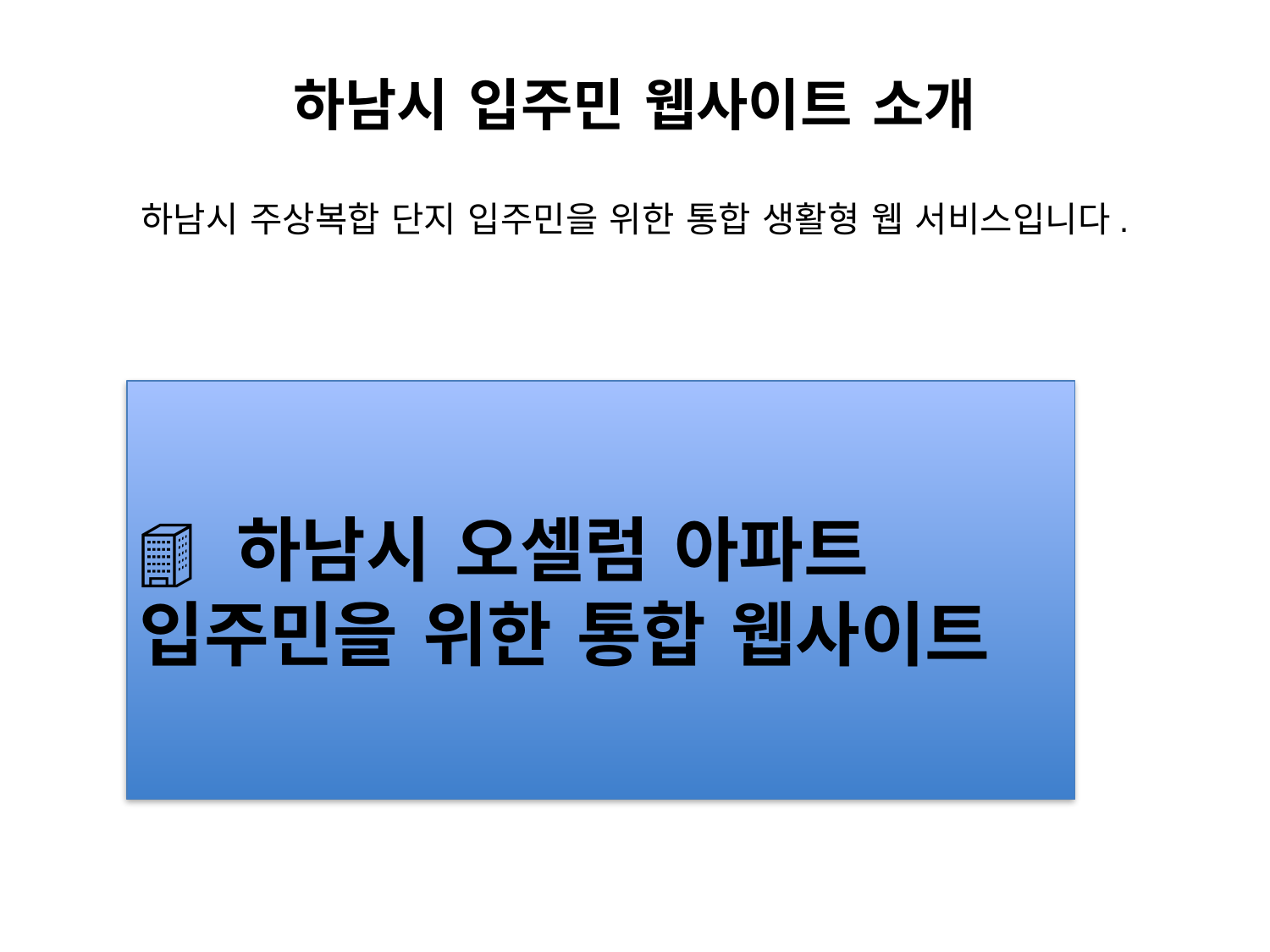

하남시 입주민 웹사이트 소개
하남시 주상복합 단지 입주민을 위한 통합 생활형 웹 서비스입니다.
🏢 하남시 오셀럼 아파트 입주민을 위한 통합 웹사이트